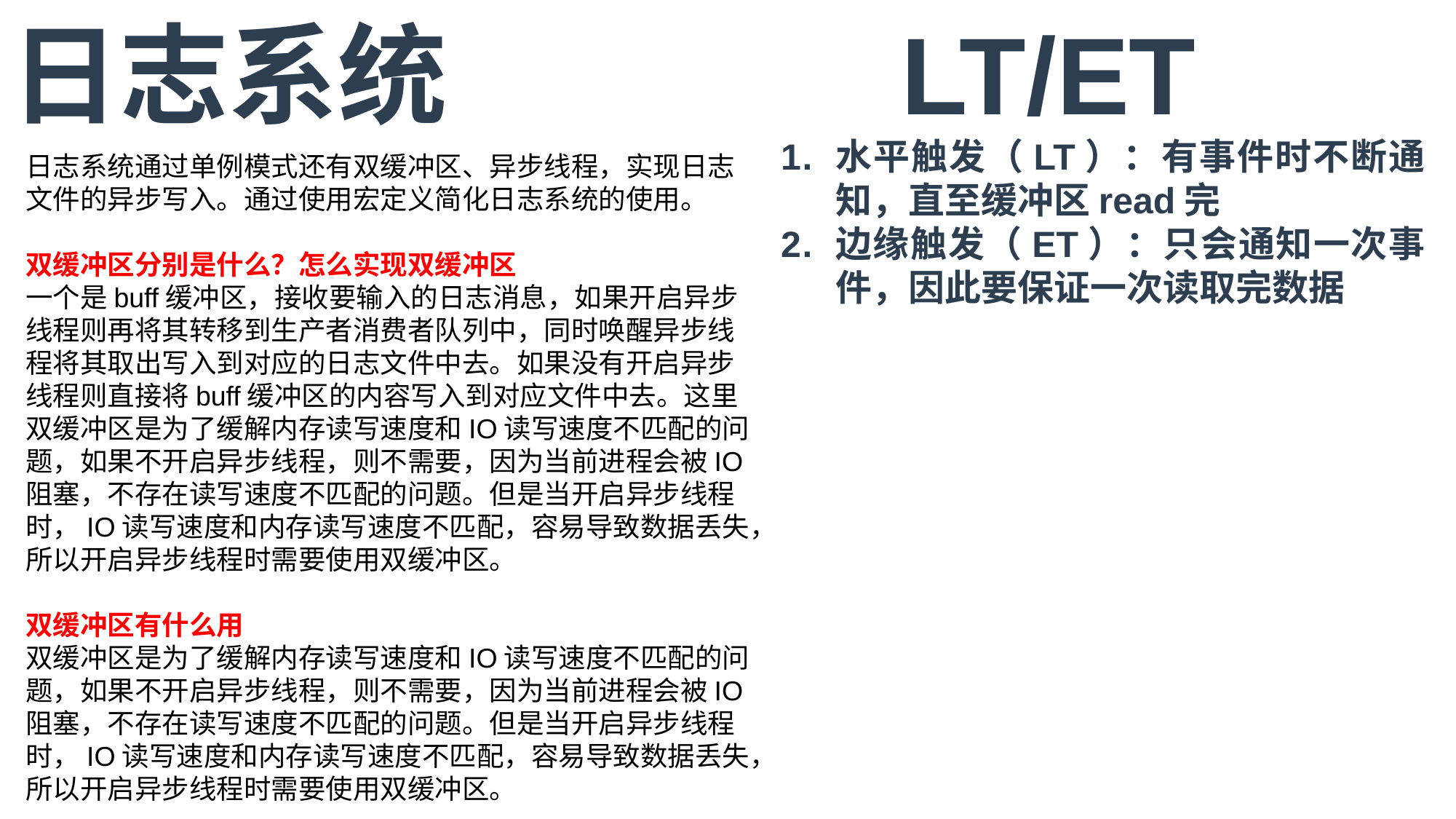

LT/ET
日志系统
水平触发（LT）：有事件时不断通知，直至缓冲区read完
边缘触发（ET）：只会通知一次事件，因此要保证一次读取完数据
日志系统通过单例模式还有双缓冲区、异步线程，实现日志文件的异步写入。通过使用宏定义简化日志系统的使用。

双缓冲区分别是什么？怎么实现双缓冲区
一个是buff缓冲区，接收要输入的日志消息，如果开启异步线程则再将其转移到生产者消费者队列中，同时唤醒异步线程将其取出写入到对应的日志文件中去。如果没有开启异步线程则直接将buff缓冲区的内容写入到对应文件中去。这里双缓冲区是为了缓解内存读写速度和IO读写速度不匹配的问题，如果不开启异步线程，则不需要，因为当前进程会被IO阻塞，不存在读写速度不匹配的问题。但是当开启异步线程时，IO读写速度和内存读写速度不匹配，容易导致数据丢失，所以开启异步线程时需要使用双缓冲区。

双缓冲区有什么用
双缓冲区是为了缓解内存读写速度和IO读写速度不匹配的问题，如果不开启异步线程，则不需要，因为当前进程会被IO阻塞，不存在读写速度不匹配的问题。但是当开启异步线程时，IO读写速度和内存读写速度不匹配，容易导致数据丢失，所以开启异步线程时需要使用双缓冲区。